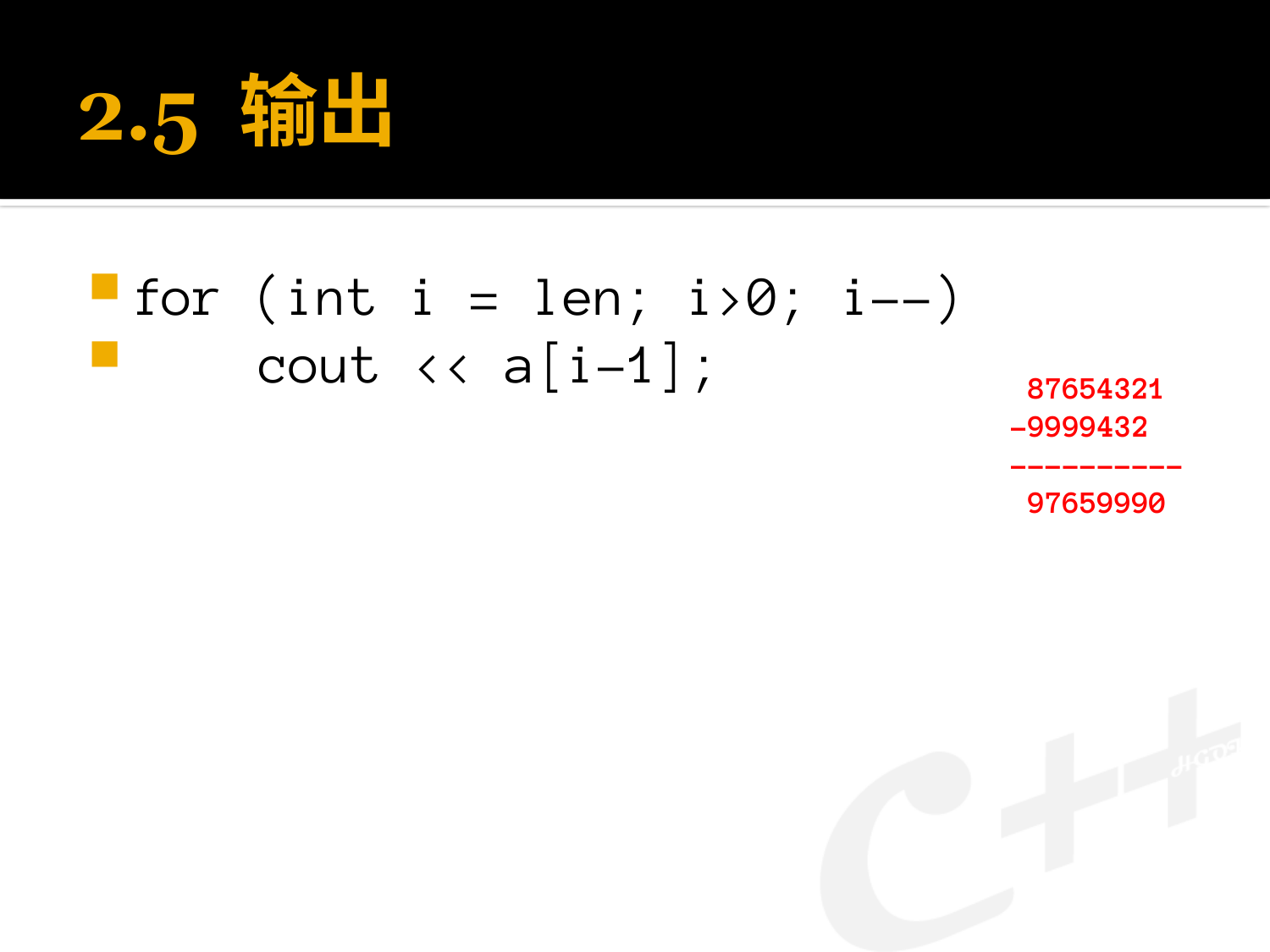

# 2.5 输出
for (int i = len; i>0; i--)
	cout << a[i-1];
 87654321
-9999432
----------
 97659990